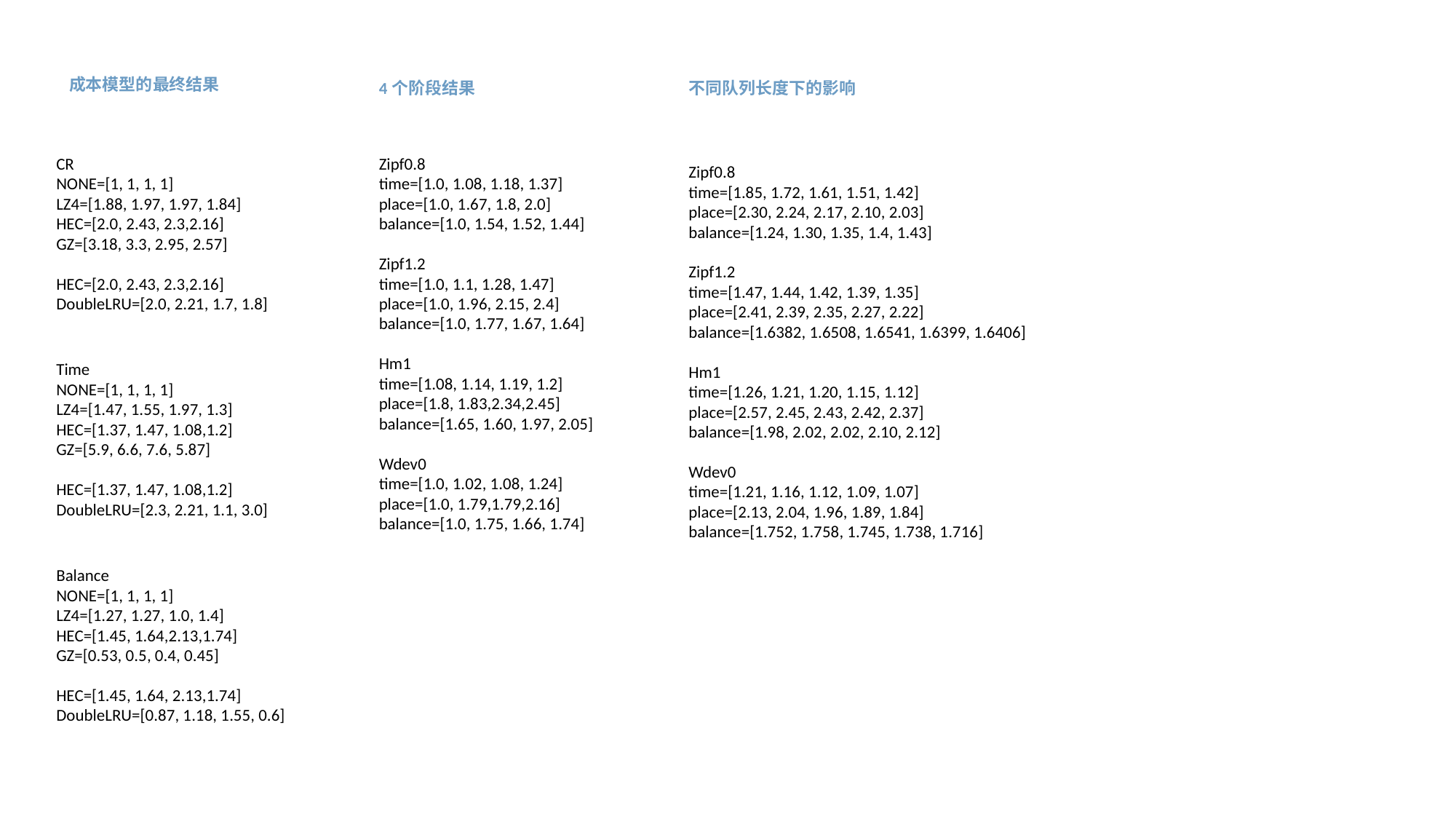

成本模型的最终结果
4个阶段结果
不同队列长度下的影响
CR
NONE=[1, 1, 1, 1]
LZ4=[1.88, 1.97, 1.97, 1.84]
HEC=[2.0, 2.43, 2.3,2.16]
GZ=[3.18, 3.3, 2.95, 2.57]

HEC=[2.0, 2.43, 2.3,2.16]
DoubleLRU=[2.0, 2.21, 1.7, 1.8]
Zipf0.8
time=[1.0, 1.08, 1.18, 1.37]
place=[1.0, 1.67, 1.8, 2.0]
balance=[1.0, 1.54, 1.52, 1.44]

Zipf1.2
time=[1.0, 1.1, 1.28, 1.47]
place=[1.0, 1.96, 2.15, 2.4]
balance=[1.0, 1.77, 1.67, 1.64]

Hm1
time=[1.08, 1.14, 1.19, 1.2]
place=[1.8, 1.83,2.34,2.45]
balance=[1.65, 1.60, 1.97, 2.05]

Wdev0
time=[1.0, 1.02, 1.08, 1.24]
place=[1.0, 1.79,1.79,2.16]
balance=[1.0, 1.75, 1.66, 1.74]
Zipf0.8
time=[1.85, 1.72, 1.61, 1.51, 1.42]
place=[2.30, 2.24, 2.17, 2.10, 2.03]
balance=[1.24, 1.30, 1.35, 1.4, 1.43]

Zipf1.2
time=[1.47, 1.44, 1.42, 1.39, 1.35]
place=[2.41, 2.39, 2.35, 2.27, 2.22]
balance=[1.6382, 1.6508, 1.6541, 1.6399, 1.6406]

Hm1
time=[1.26, 1.21, 1.20, 1.15, 1.12]
place=[2.57, 2.45, 2.43, 2.42, 2.37]
balance=[1.98, 2.02, 2.02, 2.10, 2.12]

Wdev0
time=[1.21, 1.16, 1.12, 1.09, 1.07]
place=[2.13, 2.04, 1.96, 1.89, 1.84]
balance=[1.752, 1.758, 1.745, 1.738, 1.716]
Time
NONE=[1, 1, 1, 1]
LZ4=[1.47, 1.55, 1.97, 1.3]
HEC=[1.37, 1.47, 1.08,1.2]
GZ=[5.9, 6.6, 7.6, 5.87]

HEC=[1.37, 1.47, 1.08,1.2]
DoubleLRU=[2.3, 2.21, 1.1, 3.0]
Balance
NONE=[1, 1, 1, 1]
LZ4=[1.27, 1.27, 1.0, 1.4]
HEC=[1.45, 1.64,2.13,1.74]
GZ=[0.53, 0.5, 0.4, 0.45]

HEC=[1.45, 1.64, 2.13,1.74]
DoubleLRU=[0.87, 1.18, 1.55, 0.6]